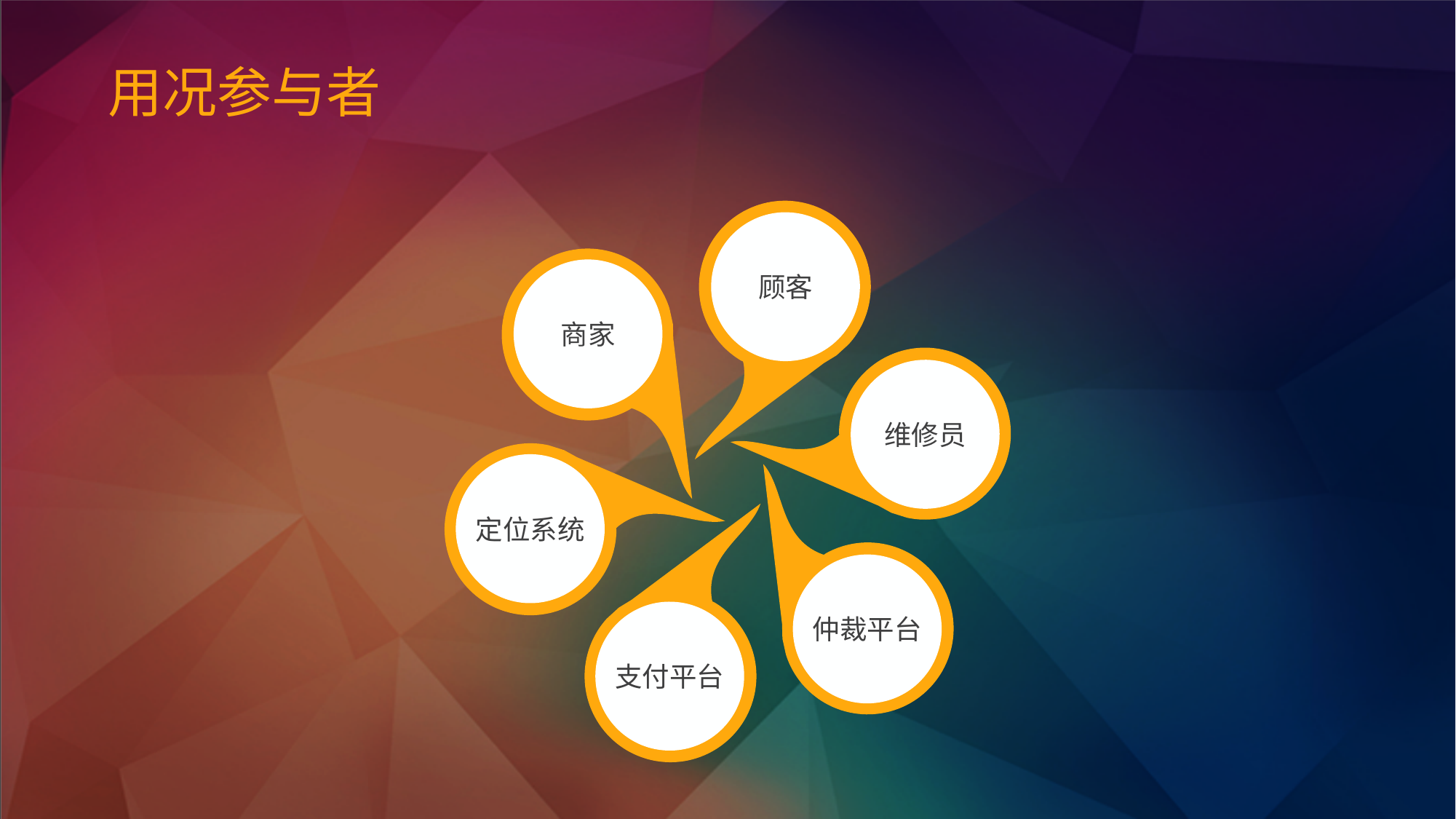

用况参与者
顾客

商家

维修员

定位系统

支付平台

仲裁平台